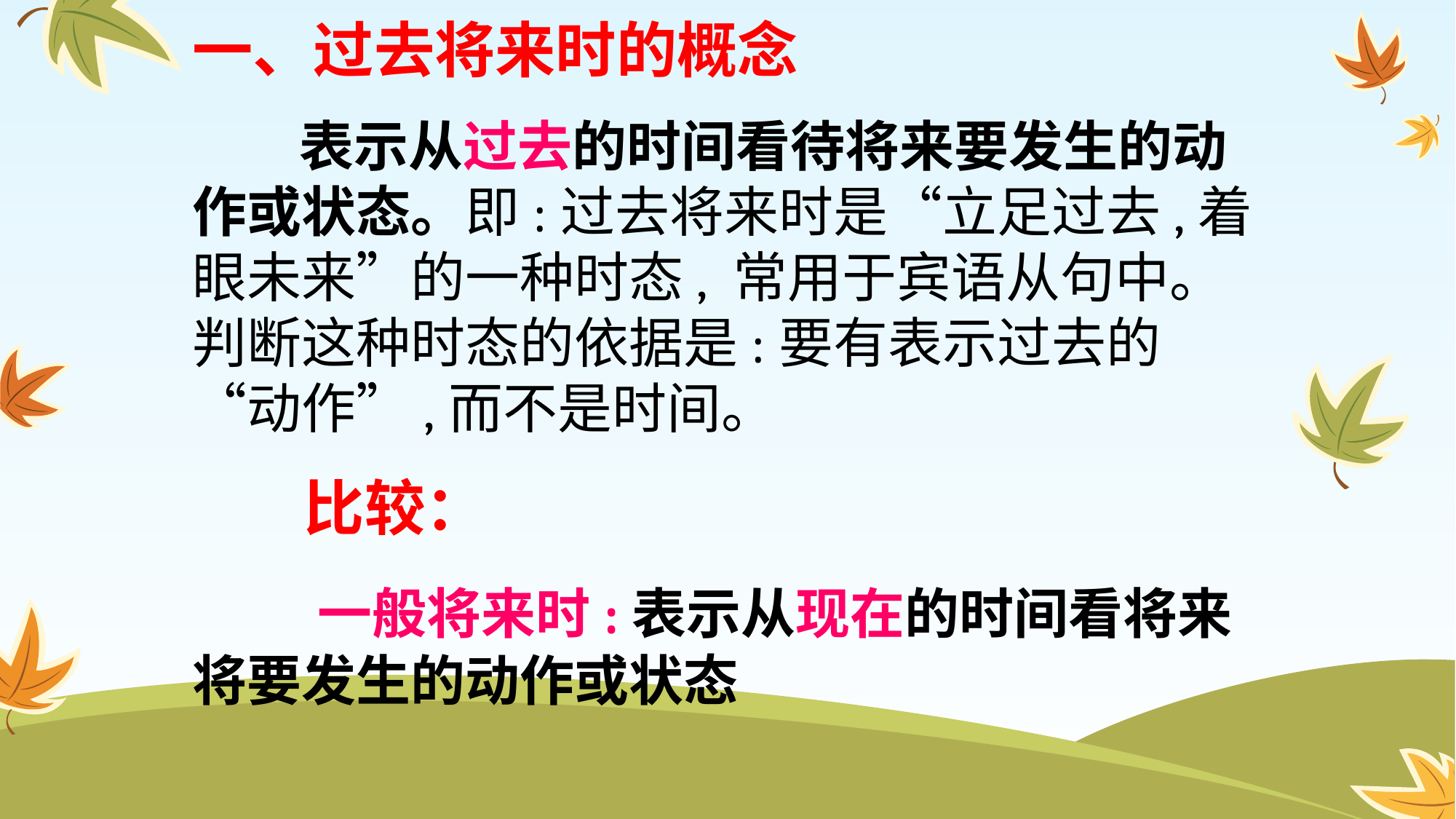

一、过去将来时的概念
          表示从过去的时间看待将来要发生的动作或状态。即:过去将来时是“立足过去,着眼未来”的一种时态, 常用于宾语从句中。判断这种时态的依据是:要有表示过去的“动作”,而不是时间。
       比较：
        一般将来时:表示从现在的时间看将来将要发生的动作或状态